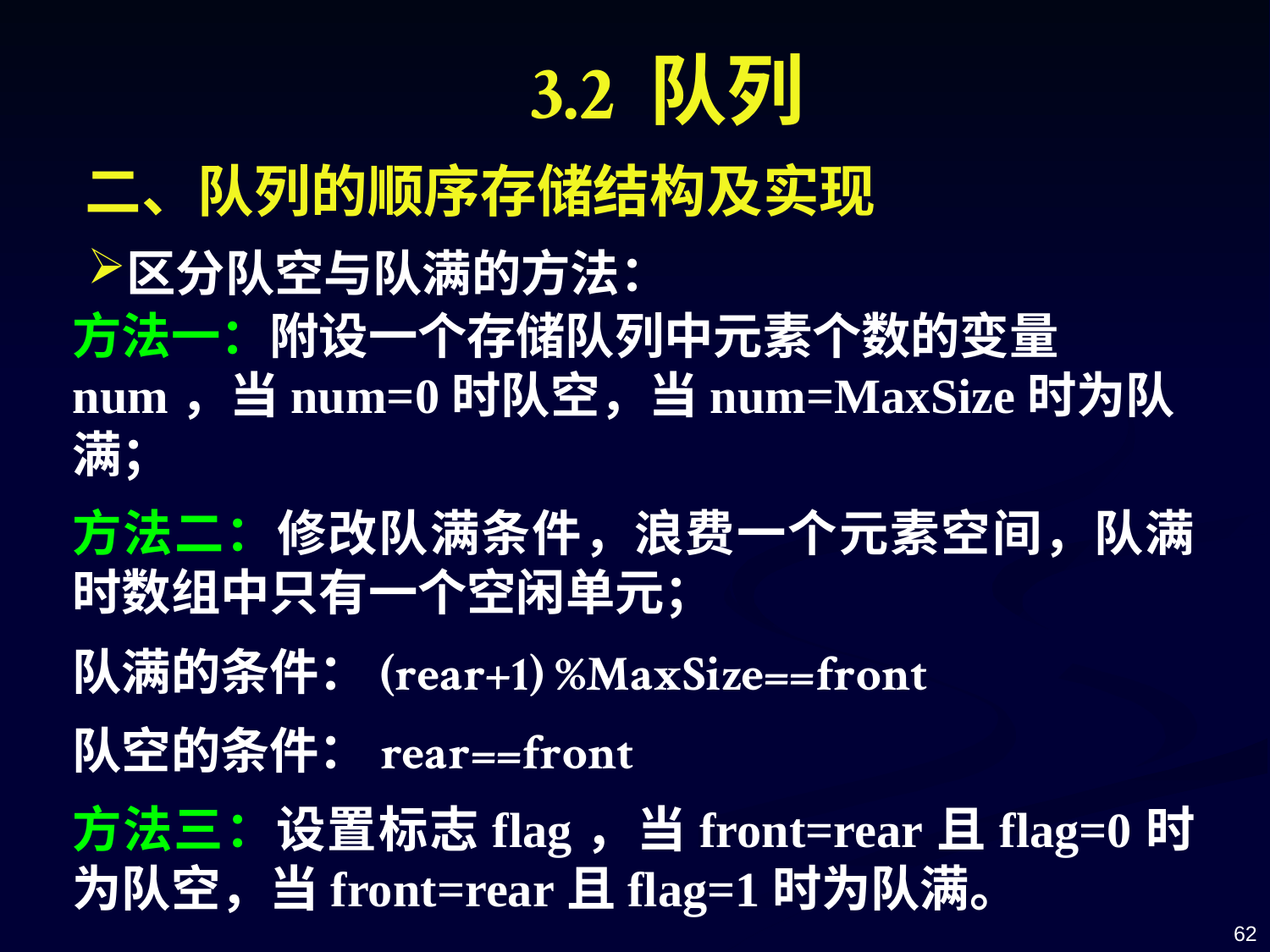

# 3.2 队列
二、队列的顺序存储结构及实现

区分队空与队满的方法：

方法一：附设一个存储队列中元素个数的变量num，当num=0时队空，当num=MaxSize时为队满；
方法二：修改队满条件，浪费一个元素空间，队满时数组中只有一个空闲单元；
队满的条件：(rear+1) %MaxSize==front
队空的条件：rear==front
方法三：设置标志flag，当front=rear且flag=0时为队空，当front=rear且flag=1时为队满。
62